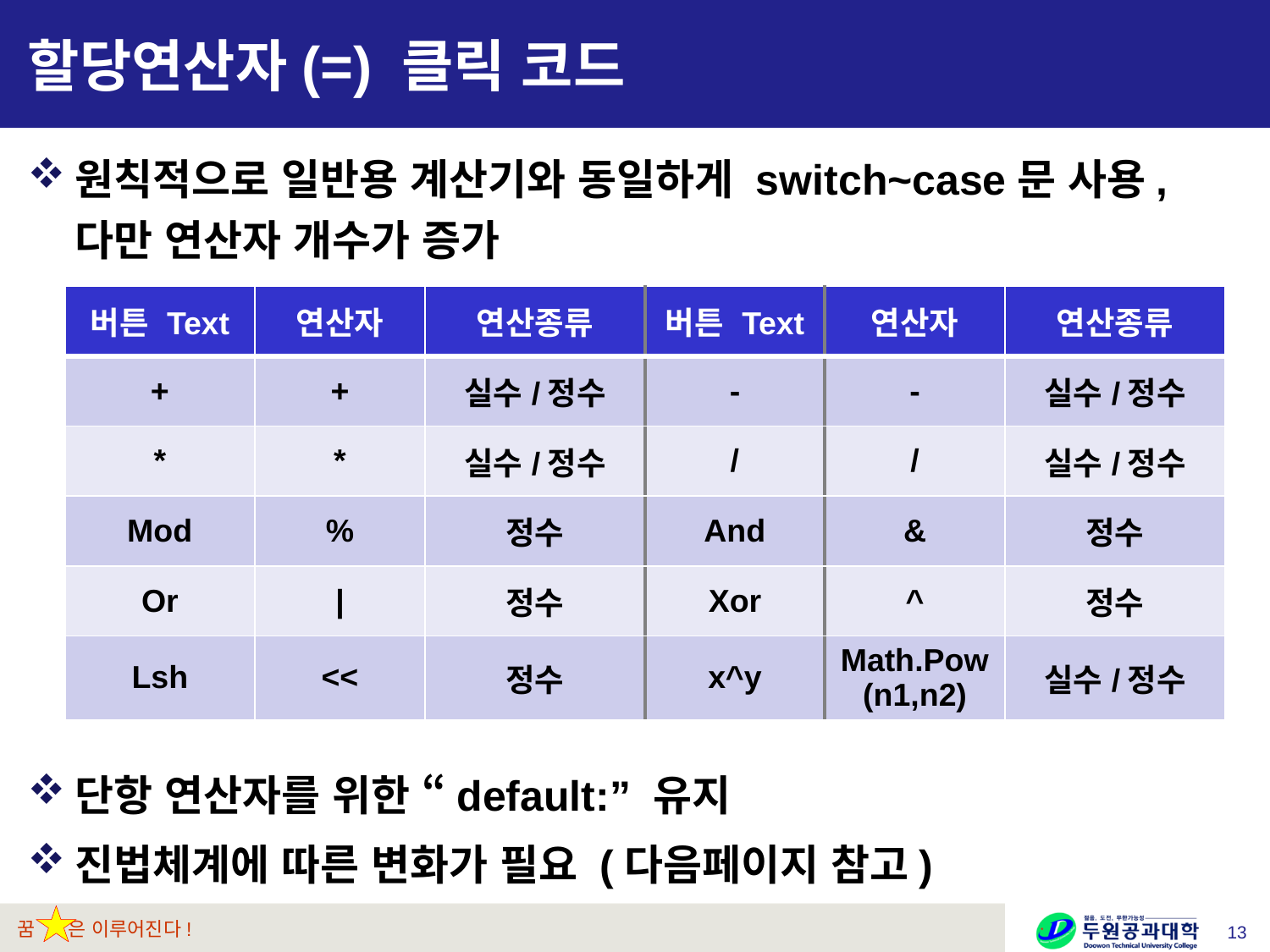

# 할당연산자(=) 클릭 코드
원칙적으로 일반용 계산기와 동일하게 switch~case문 사용, 다만 연산자 개수가 증가

단항 연산자를 위한 “default:” 유지
진법체계에 따른 변화가 필요 (다음페이지 참고)

| 버튼 Text | 연산자 | 연산종류 | 버튼 Text | 연산자 | 연산종류 |
| --- | --- | --- | --- | --- | --- |
| + | + | 실수/정수 | - | - | 실수/정수 |
| \* | \* | 실수/정수 | / | / | 실수/정수 |
| Mod | % | 정수 | And | & | 정수 |
| Or | | | 정수 | Xor | ^ | 정수 |
| Lsh | << | 정수 | x^y | Math.Pow(n1,n2) | 실수/정수 |
13